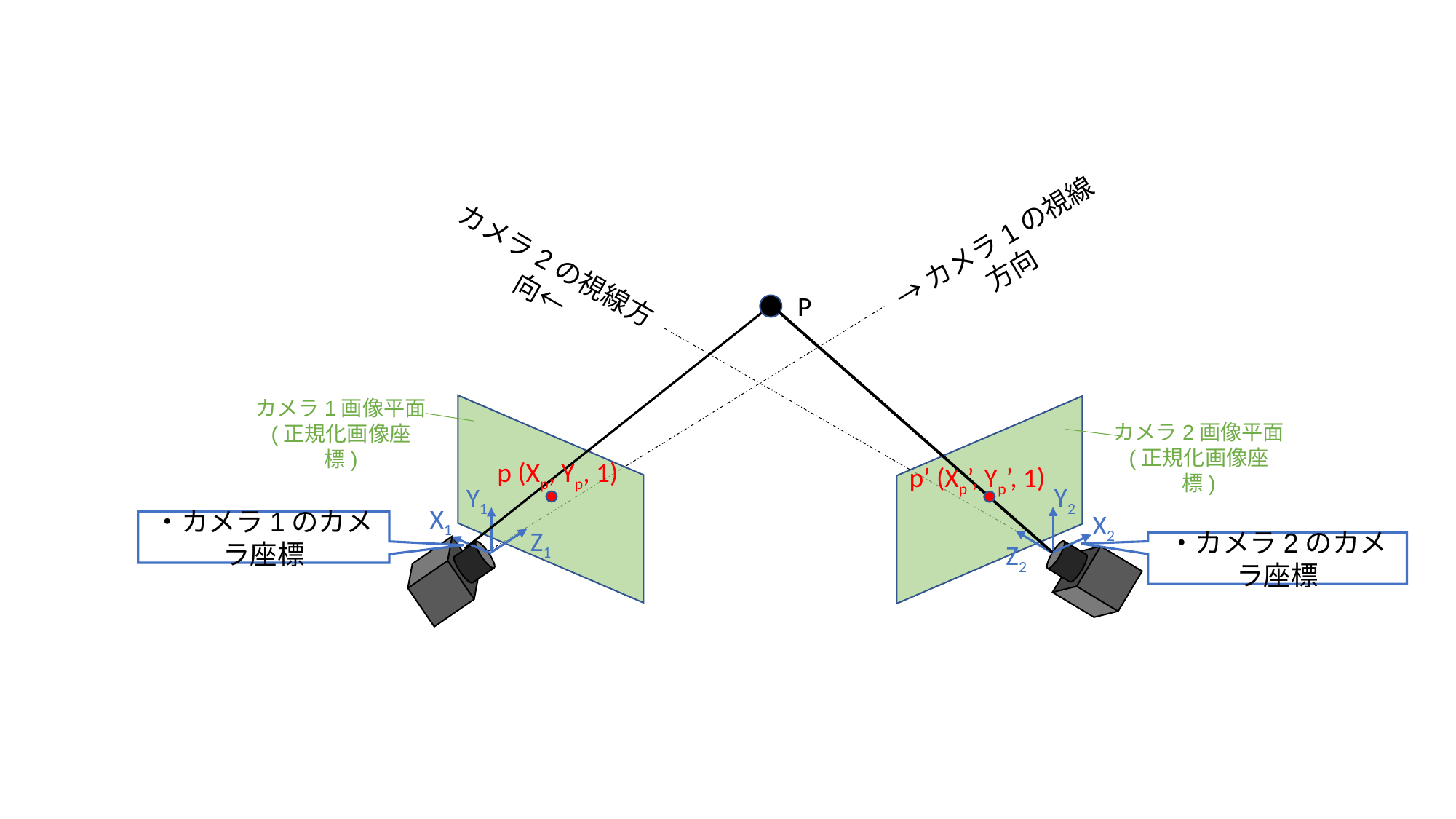

→カメラ1の視線方向
カメラ2の視線方向←
P

カメラ1画像平面
(正規化画像座標)

カメラ2画像平面
(正規化画像座標)
p (Xp, Yp, 1)
p’ (Xp’, Yp’, 1)
Y2
Y1

X1
X2
・カメラ1のカメラ座標
Z1
・カメラ2のカメラ座標
Z2